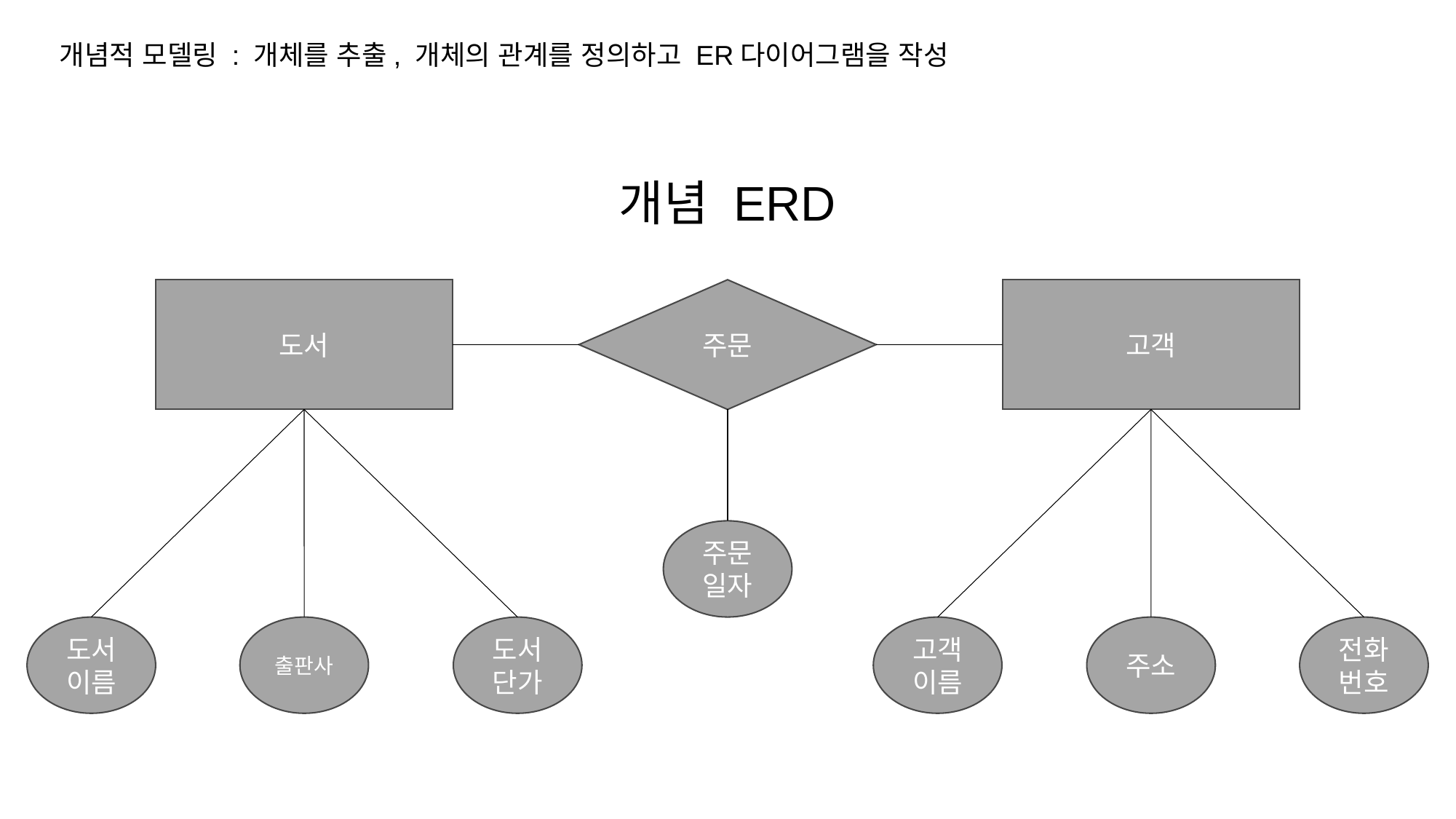

개념적 모델링 : 개체를 추출, 개체의 관계를 정의하고 ER다이어그램을 작성
개념 ERD
도서
주문
고객
주문일자
전화번호
주소
도서단가
고객이름
출판사
도서이름